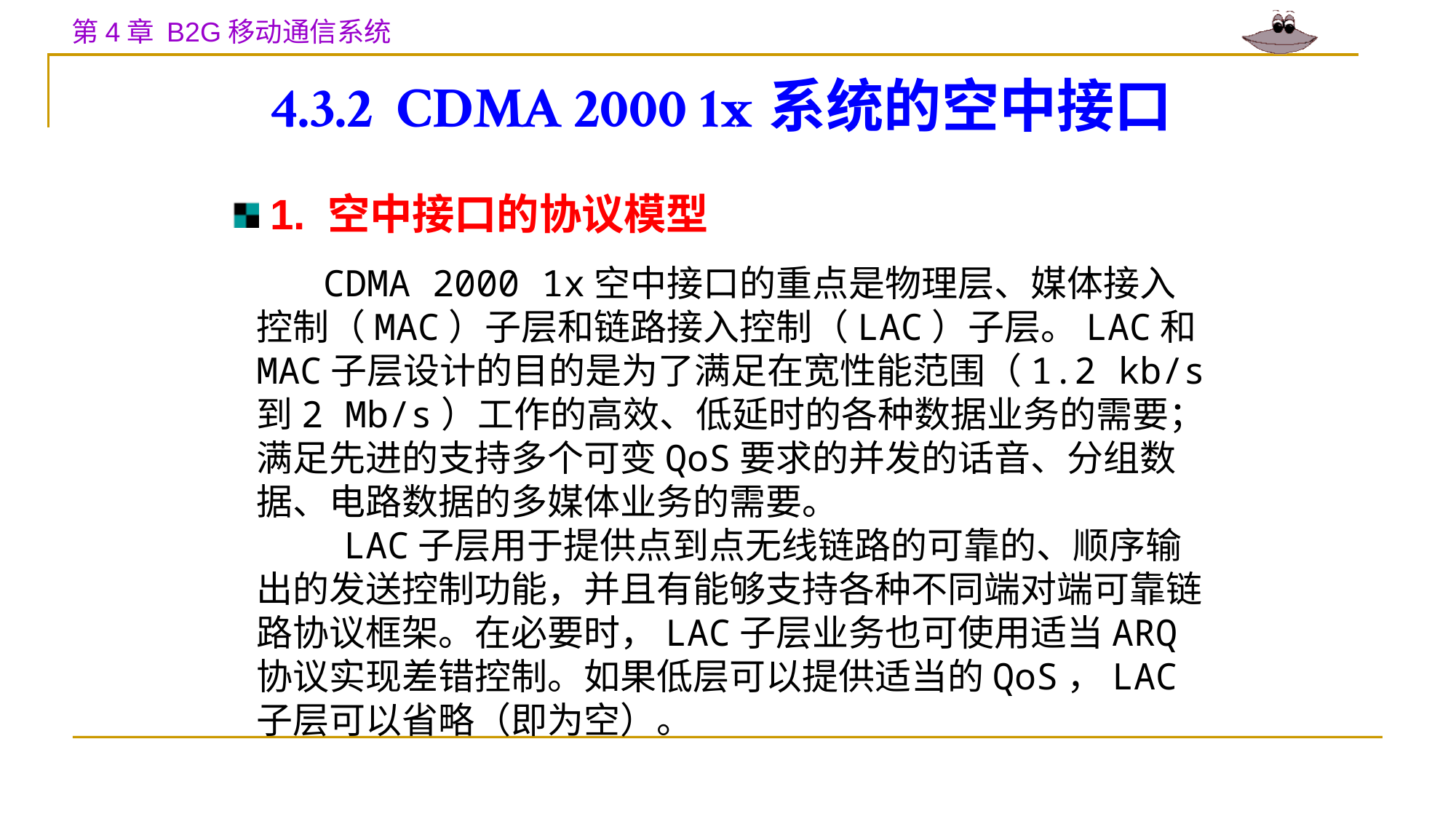

# 4.3.2  CDMA 2000 1x系统的空中接口
1. 空中接口的协议模型
        CDMA 2000 1x空中接口的重点是物理层、媒体接入控制（MAC）子层和链路接入控制（LAC）子层。LAC和MAC子层设计的目的是为了满足在宽性能范围（1.2 kb/s到2 Mb/s）工作的高效、低延时的各种数据业务的需要；满足先进的支持多个可变QoS要求的并发的话音、分组数据、电路数据的多媒体业务的需要。
    LAC子层用于提供点到点无线链路的可靠的、顺序输出的发送控制功能，并且有能够支持各种不同端对端可靠链路协议框架。在必要时，LAC子层业务也可使用适当ARQ协议实现差错控制。如果低层可以提供适当的QoS，LAC子层可以省略（即为空）。